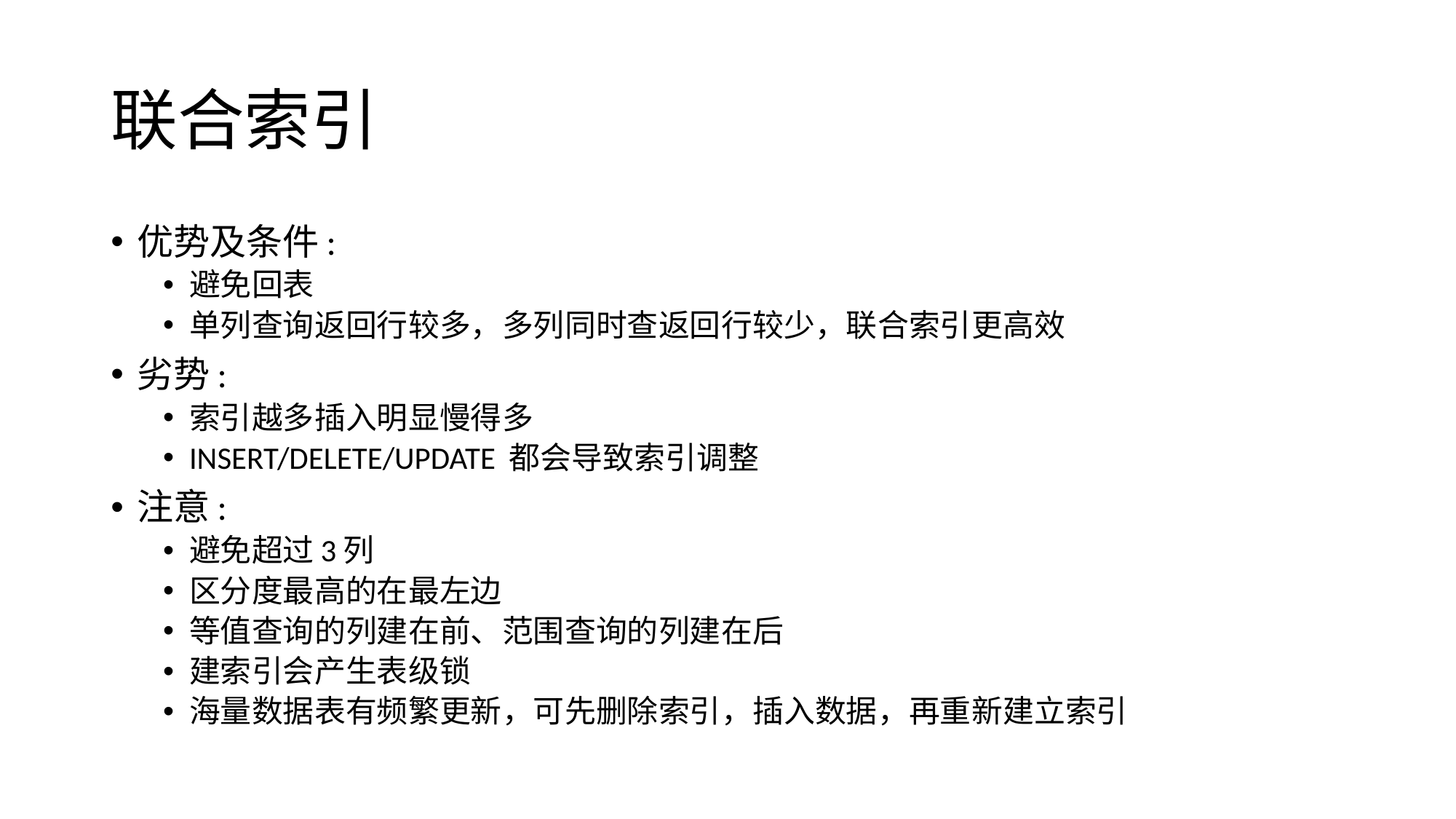

# 联合索引
优势及条件:
避免回表
单列查询返回行较多，多列同时查返回行较少，联合索引更高效
劣势:
索引越多插入明显慢得多
INSERT/DELETE/UPDATE 都会导致索引调整
注意:
避免超过3列
区分度最高的在最左边
等值查询的列建在前、范围查询的列建在后
建索引会产生表级锁
海量数据表有频繁更新，可先删除索引，插入数据，再重新建立索引